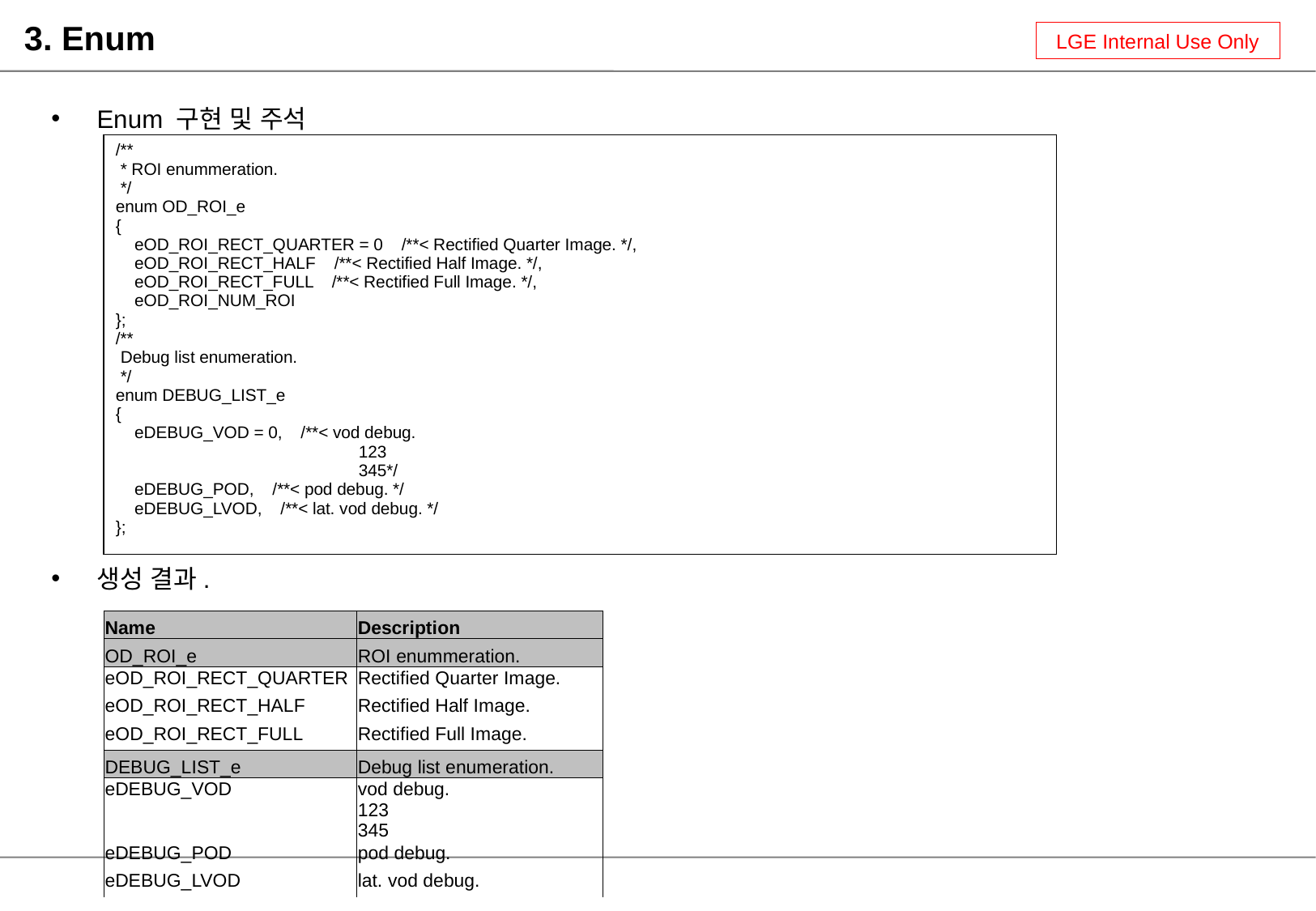

# 3. Enum
Enum 구현 및 주석

생성 결과.
| /\*\* \* ROI enummeration. \*/ enum OD\_ROI\_e { eOD\_ROI\_RECT\_QUARTER = 0 /\*\*< Rectified Quarter Image. \*/, eOD\_ROI\_RECT\_HALF /\*\*< Rectified Half Image. \*/, eOD\_ROI\_RECT\_FULL /\*\*< Rectified Full Image. \*/, eOD\_ROI\_NUM\_ROI }; /\*\* Debug list enumeration. \*/ enum DEBUG\_LIST\_e { eDEBUG\_VOD = 0, /\*\*< vod debug. 123 345\*/ eDEBUG\_POD, /\*\*< pod debug. \*/ eDEBUG\_LVOD, /\*\*< lat. vod debug. \*/ }; |
| --- |
| Name | Description |
| --- | --- |
| OD\_ROI\_e | ROI enummeration. |
| eOD\_ROI\_RECT\_QUARTER | Rectified Quarter Image. |
| eOD\_ROI\_RECT\_HALF | Rectified Half Image. |
| eOD\_ROI\_RECT\_FULL | Rectified Full Image. |
| DEBUG\_LIST\_e | Debug list enumeration. |
| eDEBUG\_VOD | vod debug. 123 345 |
| eDEBUG\_POD | pod debug. |
| eDEBUG\_LVOD | lat. vod debug. |